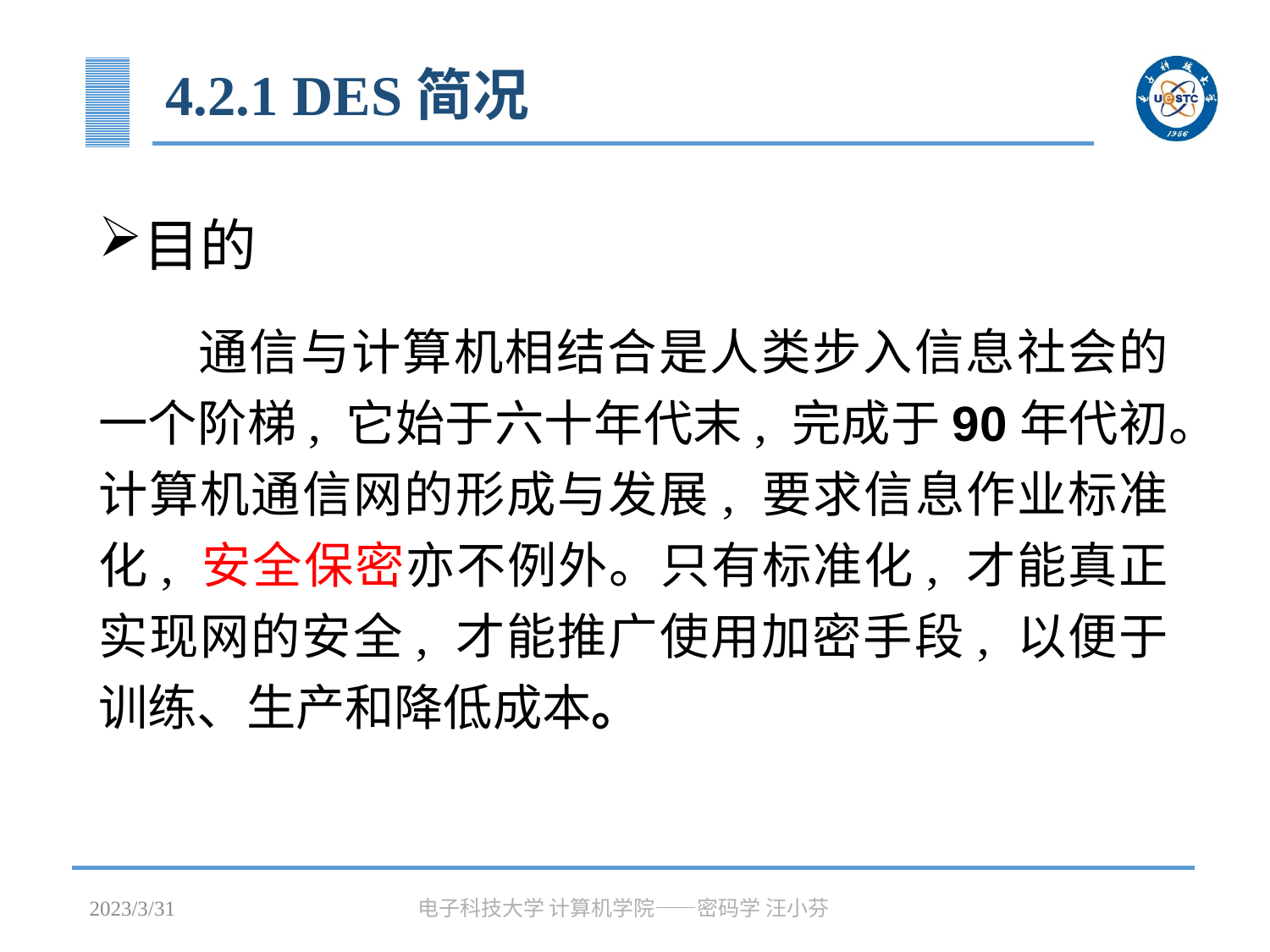

# 4.2.1 DES简况
目的
通信与计算机相结合是人类步入信息社会的一个阶梯, 它始于六十年代末, 完成于90年代初。计算机通信网的形成与发展, 要求信息作业标准化, 安全保密亦不例外。只有标准化, 才能真正实现网的安全, 才能推广使用加密手段, 以便于训练、生产和降低成本。

2023/3/31
电子科技大学 计算机学院——密码学 汪小芬